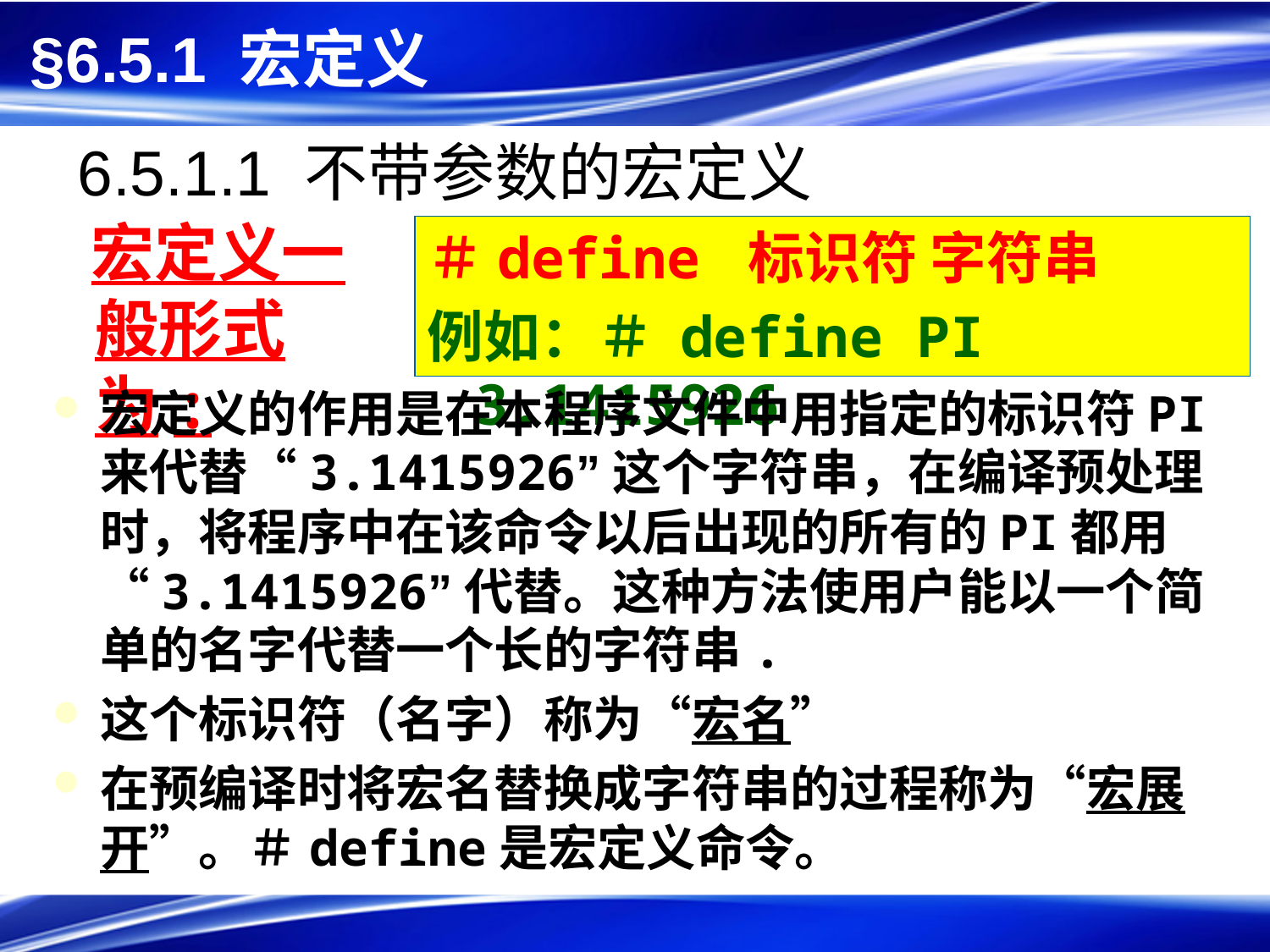

# §6.5.1 宏定义
6.5.1.1 不带参数的宏定义
  宏定义一般形式为:
＃define 标识符 字符串
例如：＃ define PI 3.1415926
宏定义的作用是在本程序文件中用指定的标识符PI来代替“3.1415926”这个字符串，在编译预处理时，将程序中在该命令以后出现的所有的PI都用“3.1415926”代替。这种方法使用户能以一个简单的名字代替一个长的字符串.
这个标识符（名字）称为“宏名”
在预编译时将宏名替换成字符串的过程称为“宏展开”。＃define是宏定义命令。